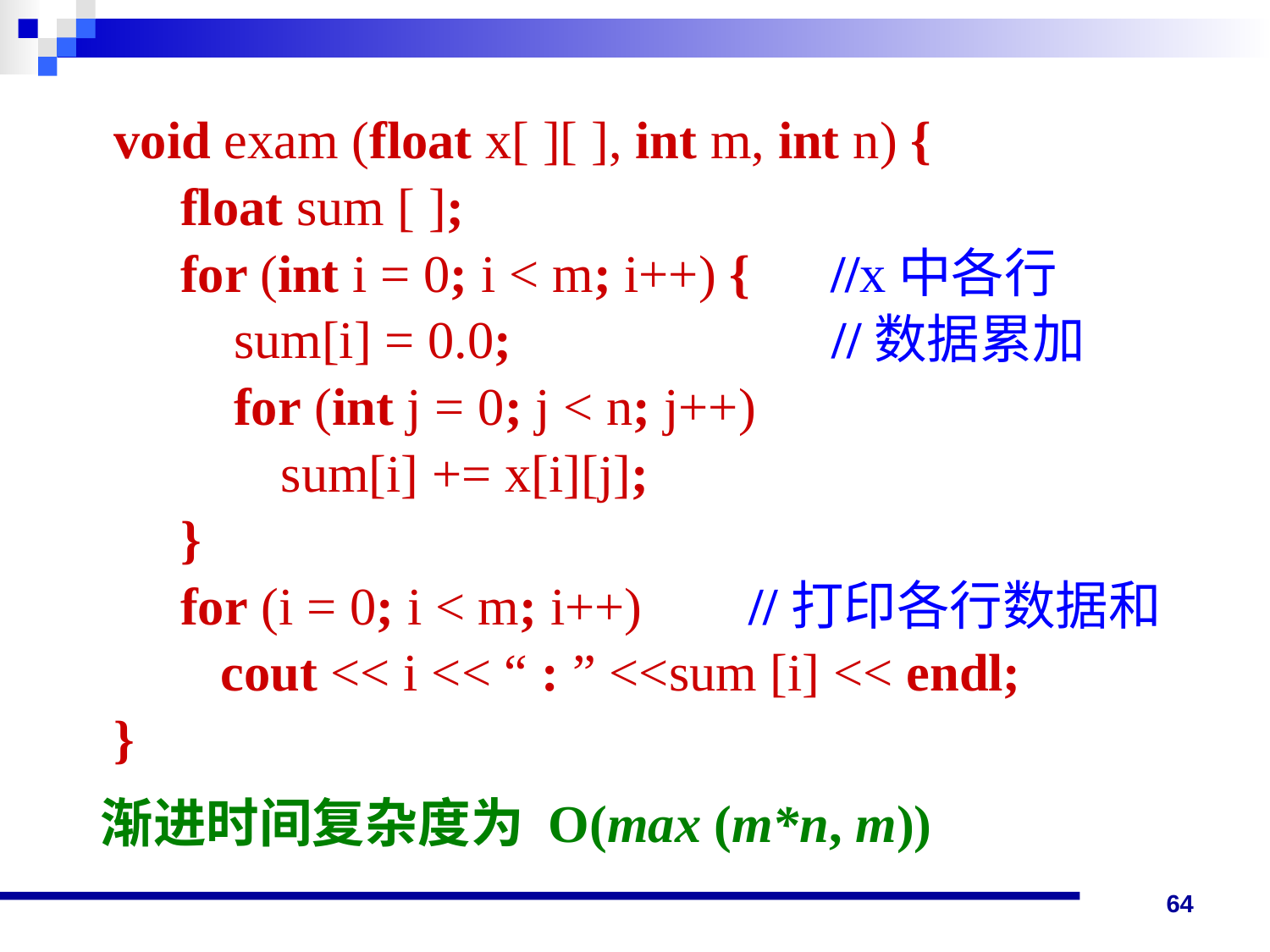

void exam (float x[ ][ ], int m, int n) {
      float sum [ ];
      for (int i = 0; i < m; i++) {      //x中各行
          sum[i] = 0.0;                        //数据累加
          for (int j = 0; j < n; j++)
	    sum[i] += x[i][j];
      }
      for (i = 0; i < m; i++)        //打印各行数据和
         cout << i << “ : ” <<sum [i] << endl;
 }

渐进时间复杂度为 O(max (m*n, m))
64